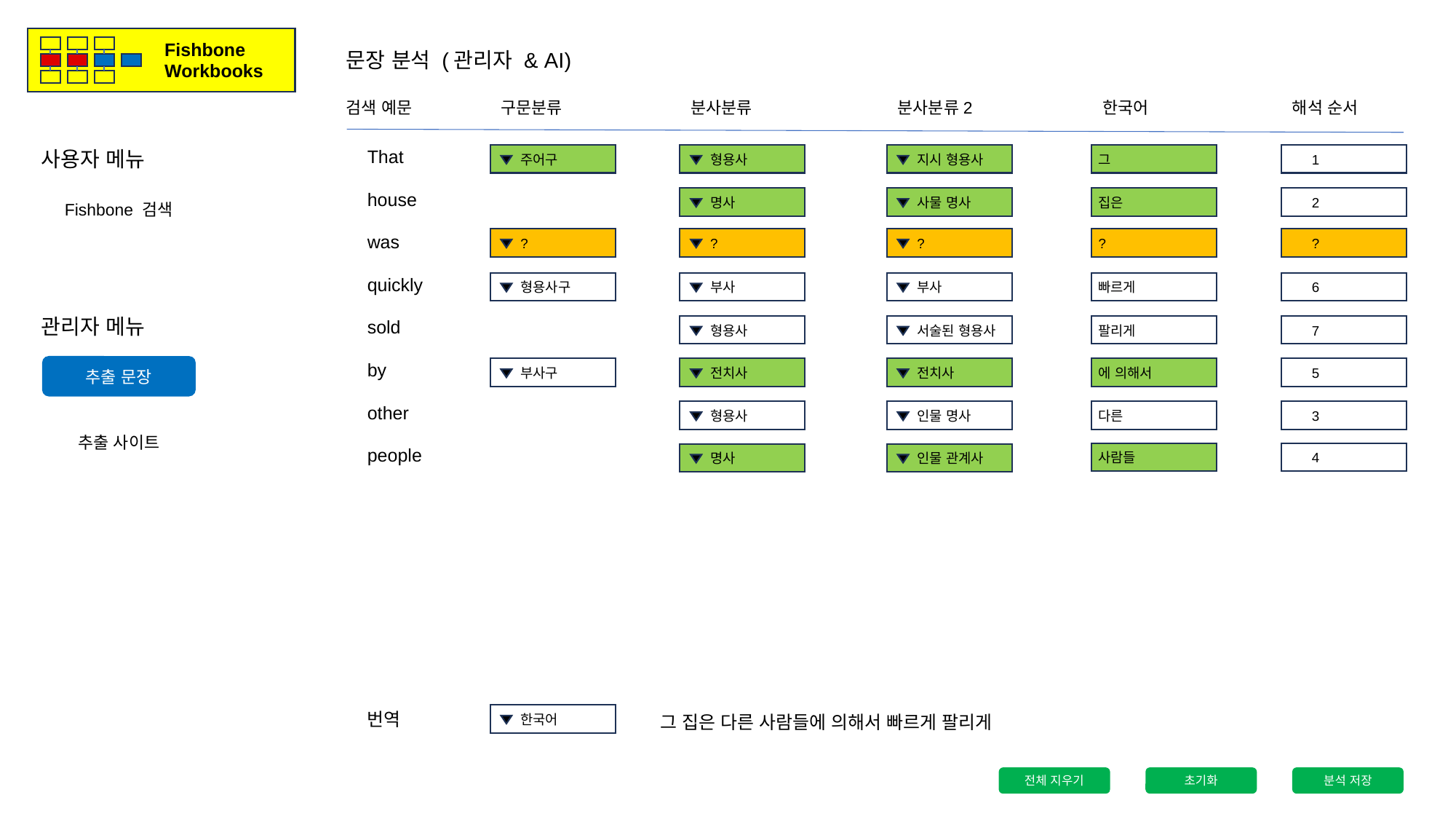

Fishbone
Workbooks

문장 분석 (관리자 & AI)
검색 예문
구문분류
분사분류
분사분류2
한국어
해석 순서
사용자 메뉴

That
주어구
형용사
지시 형용사
그
1

house

Fishbone 검색
명사
사물 명사
집은
2

was
?
?
?
?
?

quickly
형용사구
부사
부사
빠르게
6

관리자 메뉴
sold

형용사
서술된 형용사
팔리게
7

추출 문장
by

부사구
전치사
전치사
에 의해서
5

other

형용사
인물 명사
다른
3

추출 사이트

people

사람들
4
명사
인물 관계사

그 집은 다른 사람들에 의해서 빠르게 팔리게
번역
한국어

전체 지우기
초기화
분석 저장